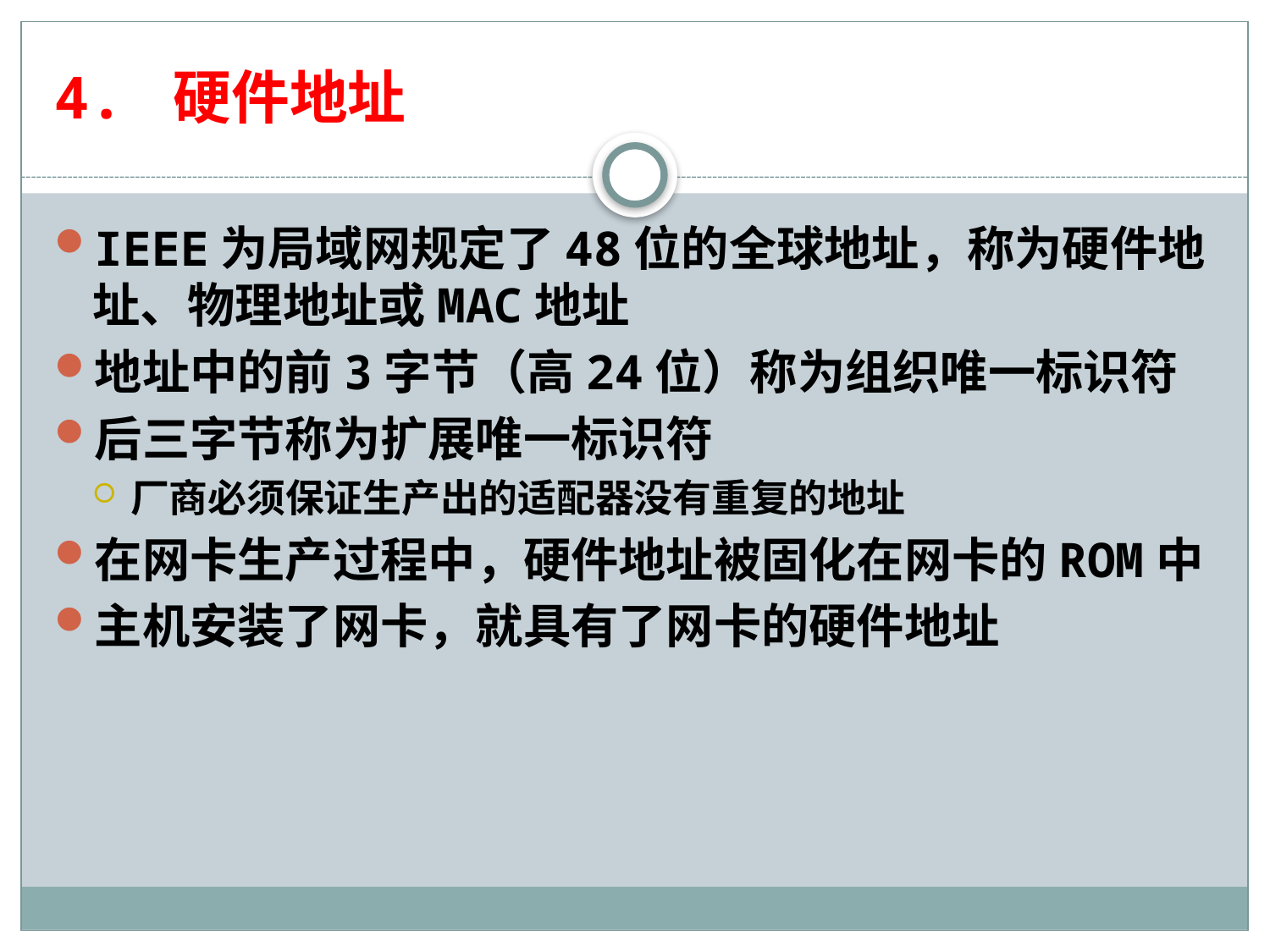

# 4. 硬件地址
IEEE为局域网规定了48位的全球地址，称为硬件地址、物理地址或MAC地址
地址中的前3字节（高24位）称为组织唯一标识符
后三字节称为扩展唯一标识符
厂商必须保证生产出的适配器没有重复的地址
在网卡生产过程中，硬件地址被固化在网卡的ROM中
主机安装了网卡，就具有了网卡的硬件地址